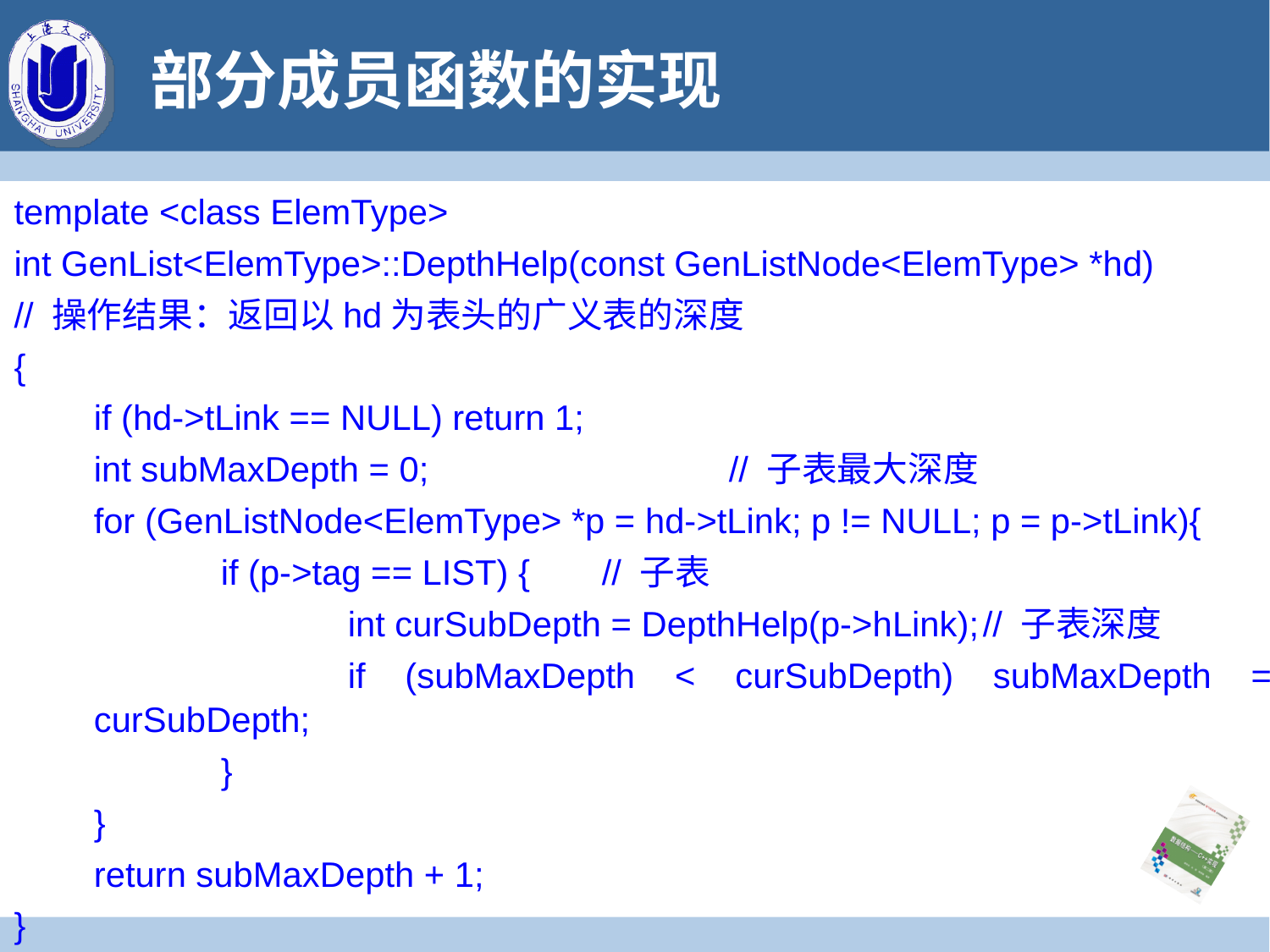

# 部分成员函数的实现
template <class ElemType>
int GenList<ElemType>::DepthHelp(const GenListNode<ElemType> *hd)
// 操作结果：返回以hd为表头的广义表的深度
{
	if (hd->tLink == NULL) return 1;
	int subMaxDepth = 0;			// 子表最大深度
	for (GenListNode<ElemType> *p = hd->tLink; p != NULL; p = p->tLink){
		if (p->tag == LIST) {	// 子表
			int curSubDepth = DepthHelp(p->hLink);	// 子表深度
			if (subMaxDepth < curSubDepth) subMaxDepth = curSubDepth;
		}
	}
	return subMaxDepth + 1;
}